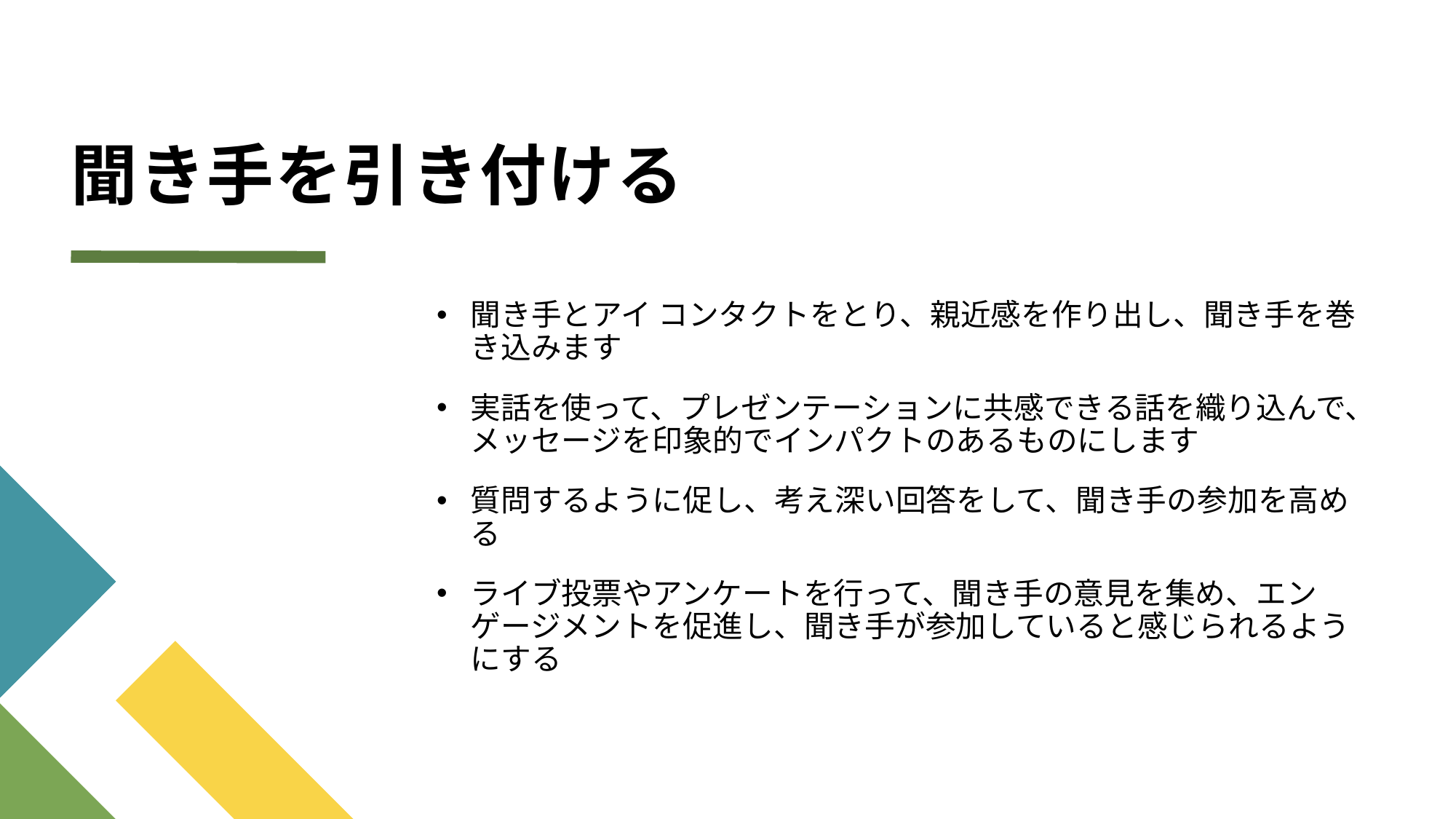

# 聞き手を引き付ける
聞き手とアイ コンタクトをとり、親近感を作り出し、聞き手を巻き込みます
実話を使って、プレゼンテーションに共感できる話を織り込んで、メッセージを印象的でインパクトのあるものにします
質問するように促し、考え深い回答をして、聞き手の参加を高める
ライブ投票やアンケートを行って、聞き手の意見を集め、エンゲージメントを促進し、聞き手が参加していると感じられるようにする